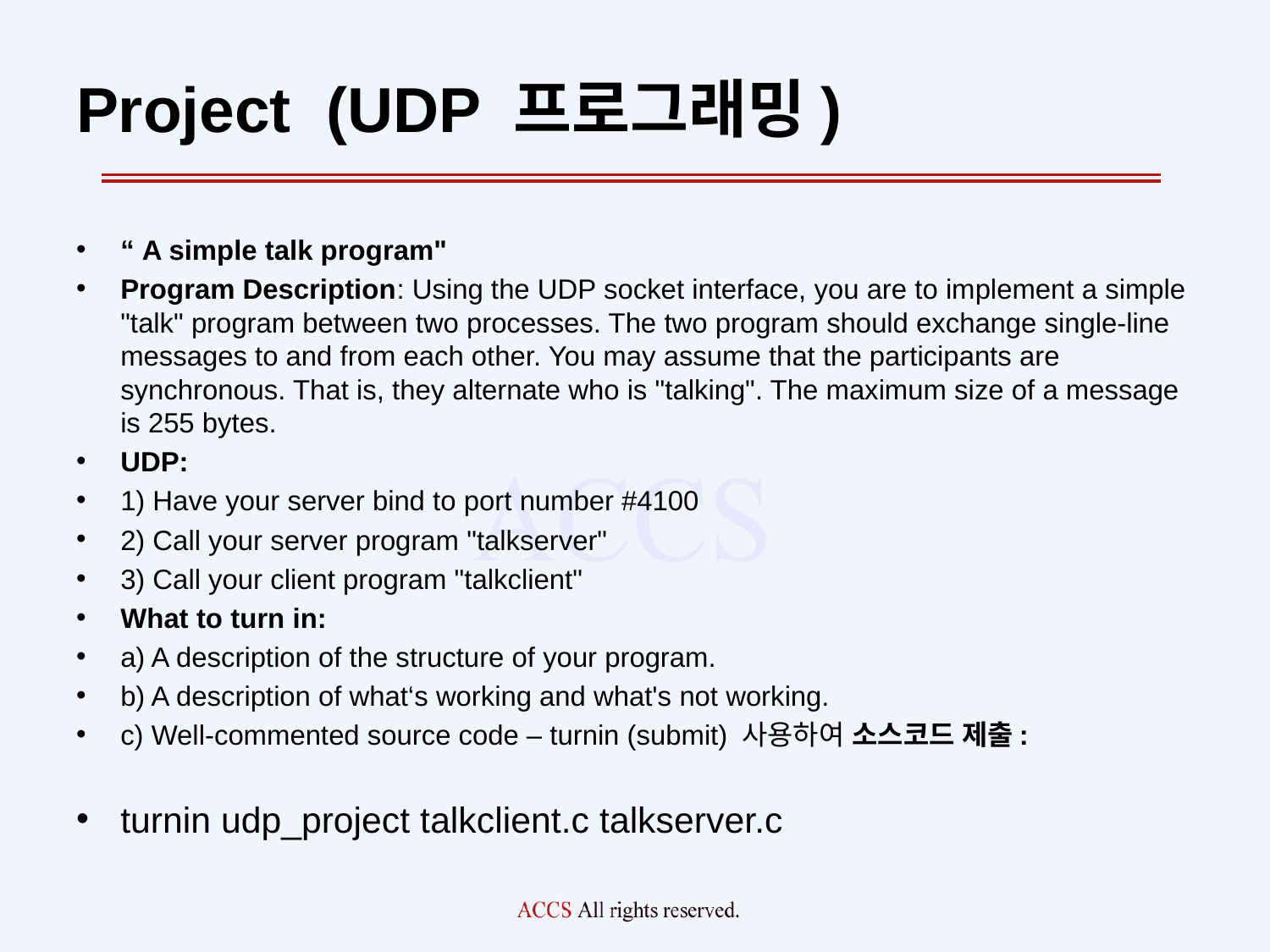

# Project  (UDP 프로그래밍)
“ A simple talk program"
Program Description: Using the UDP socket interface, you are to implement a simple "talk" program between two processes. The two program should exchange single-line messages to and from each other. You may assume that the participants are synchronous. That is, they alternate who is "talking". The maximum size of a message is 255 bytes.
UDP:
1) Have your server bind to port number #4100
2) Call your server program "talkserver"
3) Call your client program "talkclient"
What to turn in:
a) A description of the structure of your program.
b) A description of what‘s working and what's not working.
c) Well-commented source code – turnin (submit) 사용하여 소스코드 제출:

turnin udp_project talkclient.c talkserver.c